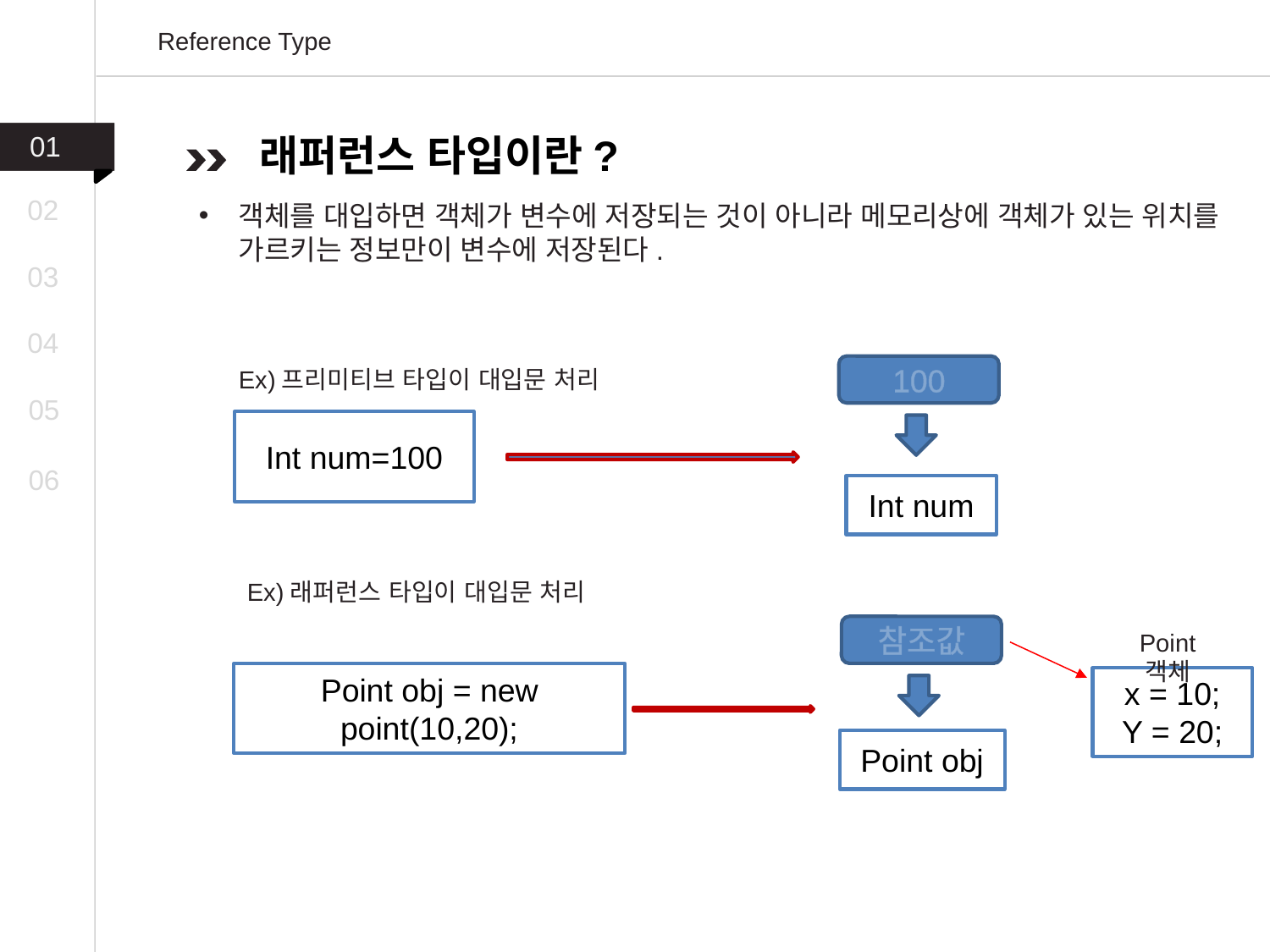

Reference Type
01
01
래퍼런스 타입이란?

02
객체를 대입하면 객체가 변수에 저장되는 것이 아니라 메모리상에 객체가 있는 위치를 가르키는 정보만이 변수에 저장된다.
03
04
100
Ex)프리미티브 타입이 대입문 처리
05
Int num=100

06
Int num
Ex)래퍼런스 타입이 대입문 처리
참조값
Point 객체
Point obj = new point(10,20);
x = 10;
Y = 20;

Point obj